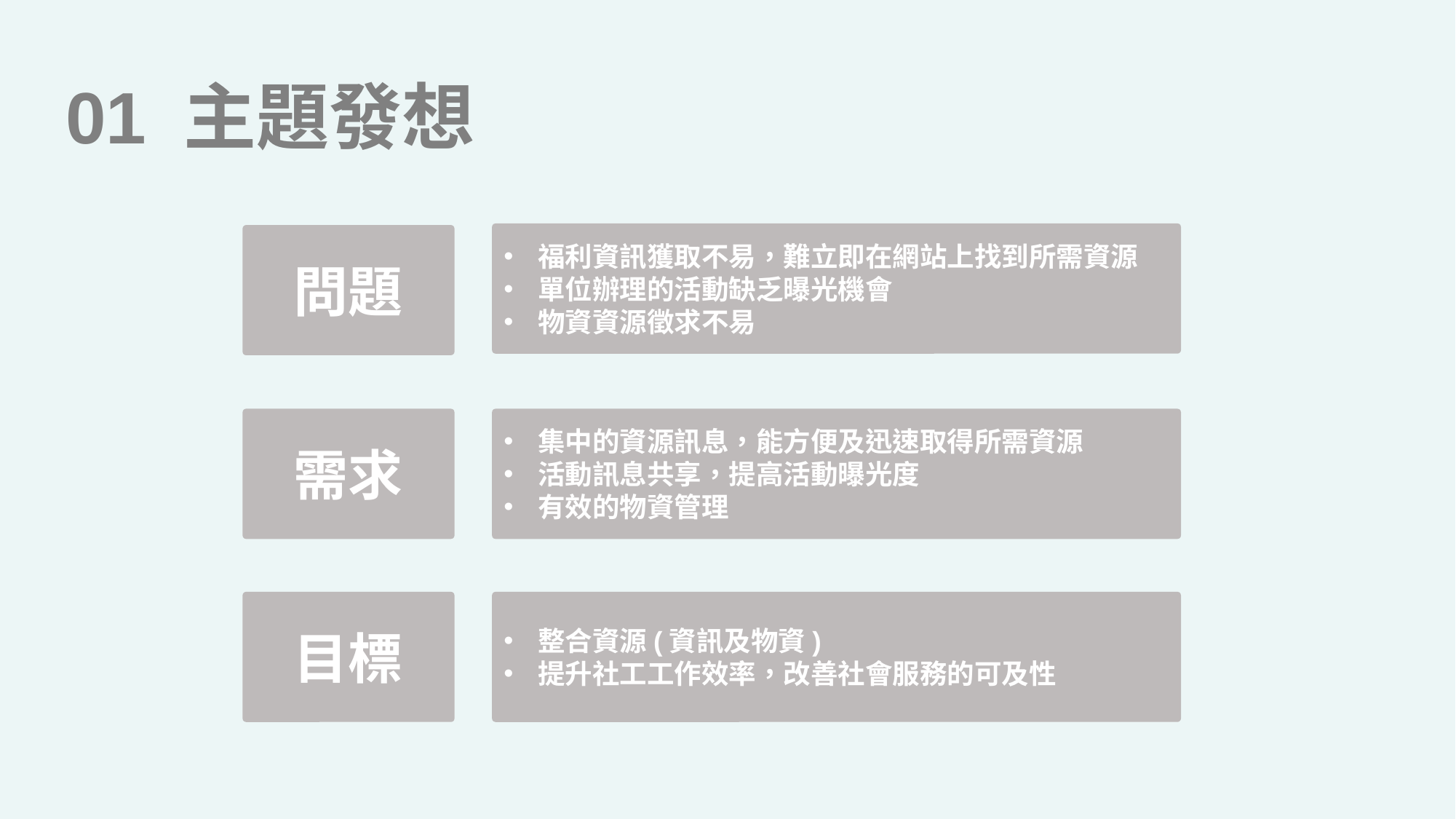

01 主題發想
福利資訊獲取不易，難立即在網站上找到所需資源
單位辦理的活動缺乏曝光機會
物資資源徵求不易
問題
需求
集中的資源訊息，能方便及迅速取得所需資源
活動訊息共享，提高活動曝光度
有效的物資管理
目標
整合資源(資訊及物資)
提升社工工作效率，改善社會服務的可及性